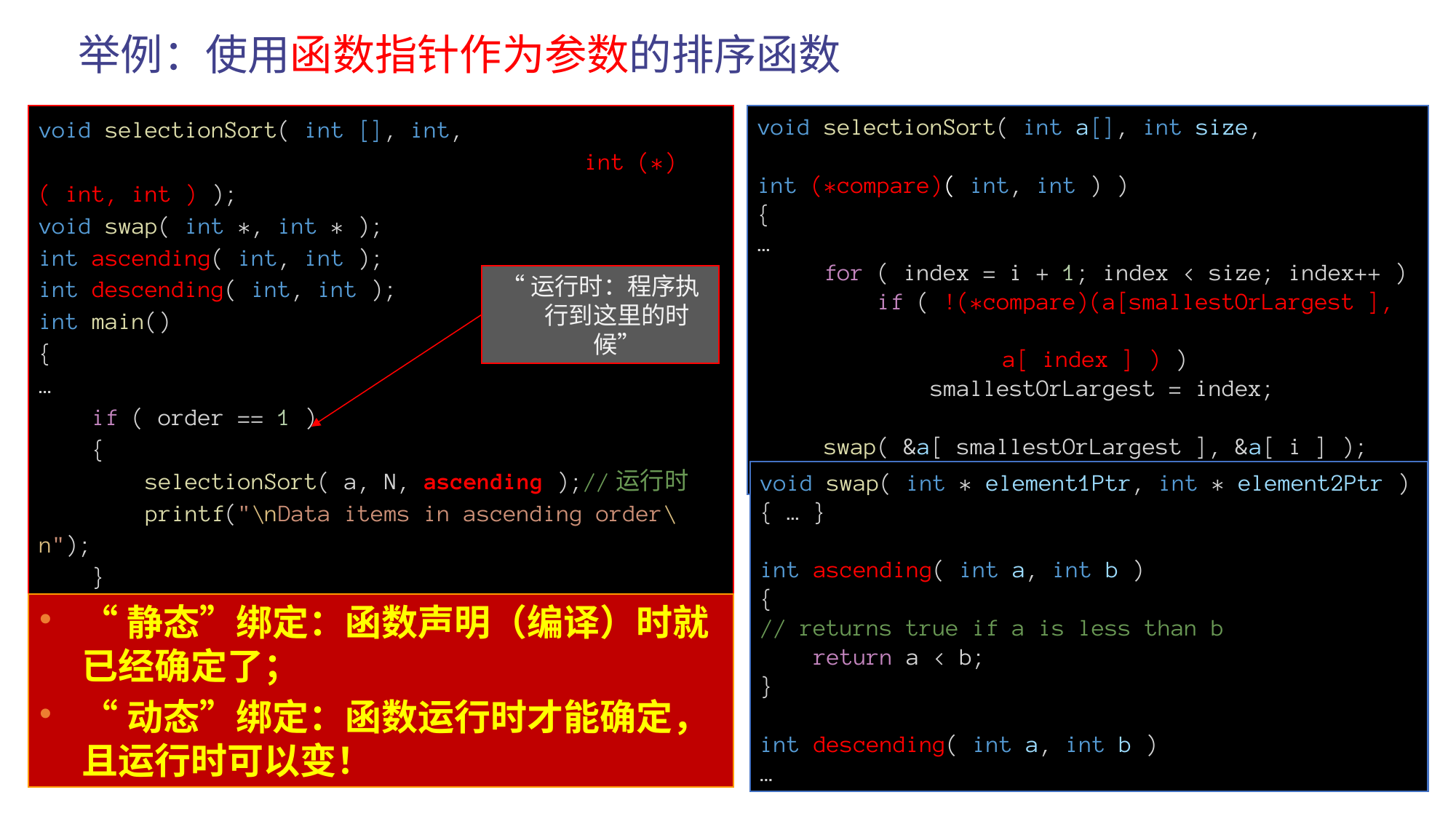

举例：使用函数指针作为参数的排序函数
void selectionSort( int [], int,
					int (*)( int, int ) );
void swap( int *, int * );
int ascending( int, int );
int descending( int, int );
int main()
{
…
    if ( order == 1 )
    {
        selectionSort( a, N, ascending );//运行时
        printf("\nData items in ascending order\n");
    }
…
void selectionSort( int a[], int size,
					int (*compare)( int, int ) )
{
…
     for ( index = i + 1; index < size; index++ )
         if ( !(*compare)(a[smallestOrLargest ],
								  a[ index ] ) )
             smallestOrLargest = index;
     swap( &a[ smallestOrLargest ], &a[ i ] );
…
“运行时：程序执行到这里的时候”
void swap( int * element1Ptr, int * element2Ptr )
{ … }
int ascending( int a, int b )
{
// returns true if a is less than b
    return a < b;
}
int descending( int a, int b )
…
“静态”绑定：函数声明（编译）时就已经确定了；
“动态”绑定：函数运行时才能确定，且运行时可以变！